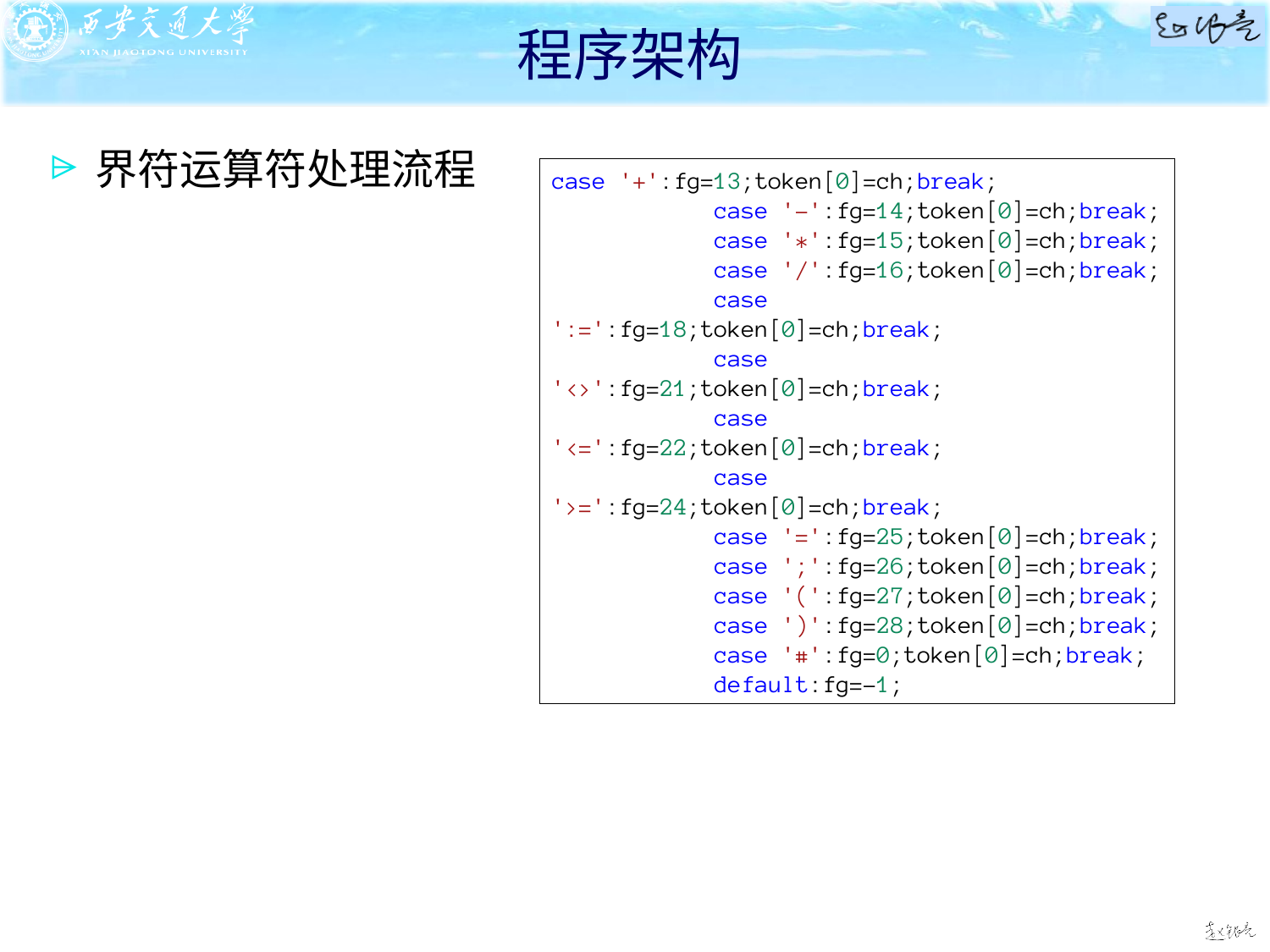

# 程序架构
界符运算符处理流程
case '+':fg=13;token[0]=ch;break;
            case '-':fg=14;token[0]=ch;break;
            case '*':fg=15;token[0]=ch;break;
            case '/':fg=16;token[0]=ch;break;
            case ':=':fg=18;token[0]=ch;break;
            case '<>':fg=21;token[0]=ch;break;
            case '<=':fg=22;token[0]=ch;break;
            case '>=':fg=24;token[0]=ch;break;
            case '=':fg=25;token[0]=ch;break;
            case ';':fg=26;token[0]=ch;break;
            case '(':fg=27;token[0]=ch;break;
            case ')':fg=28;token[0]=ch;break;
            case '#':fg=0;token[0]=ch;break;
            default:fg=-1;